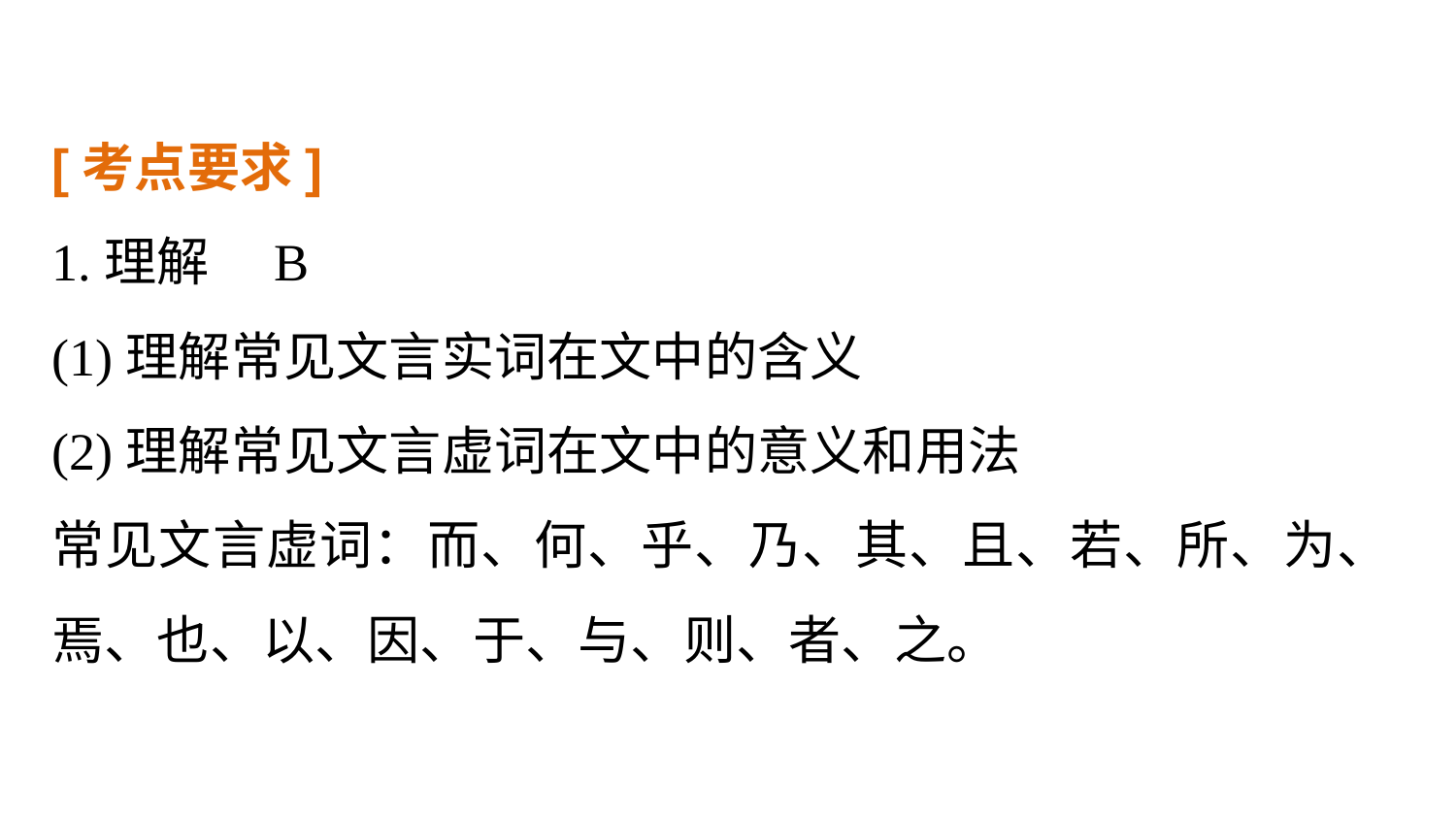

[考点要求]
1.理解　B
(1)理解常见文言实词在文中的含义
(2)理解常见文言虚词在文中的意义和用法
常见文言虚词：而、何、乎、乃、其、且、若、所、为、焉、也、以、因、于、与、则、者、之。